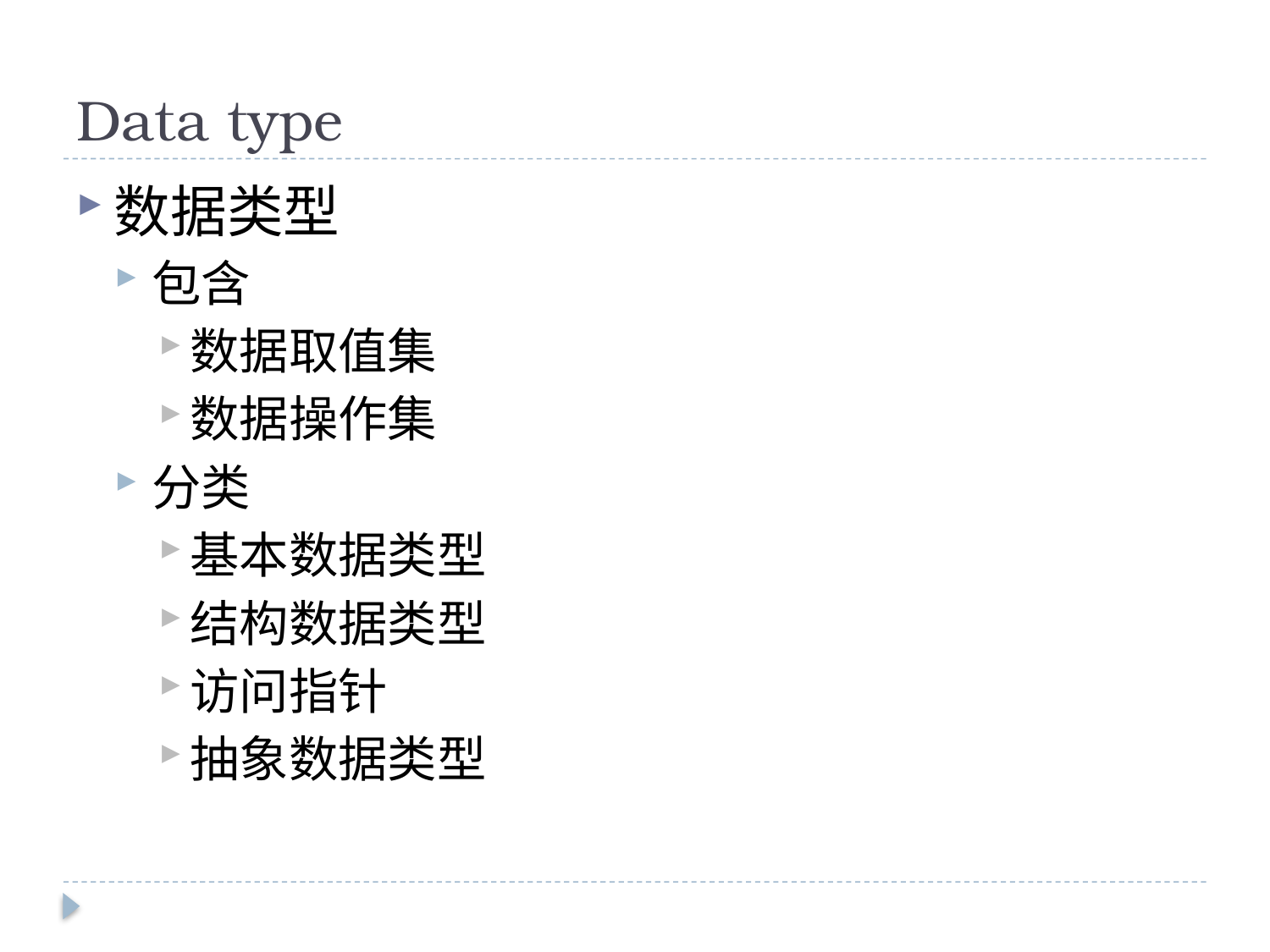

# Data type
数据类型
包含
数据取值集
数据操作集
分类
基本数据类型
结构数据类型
访问指针
抽象数据类型

14